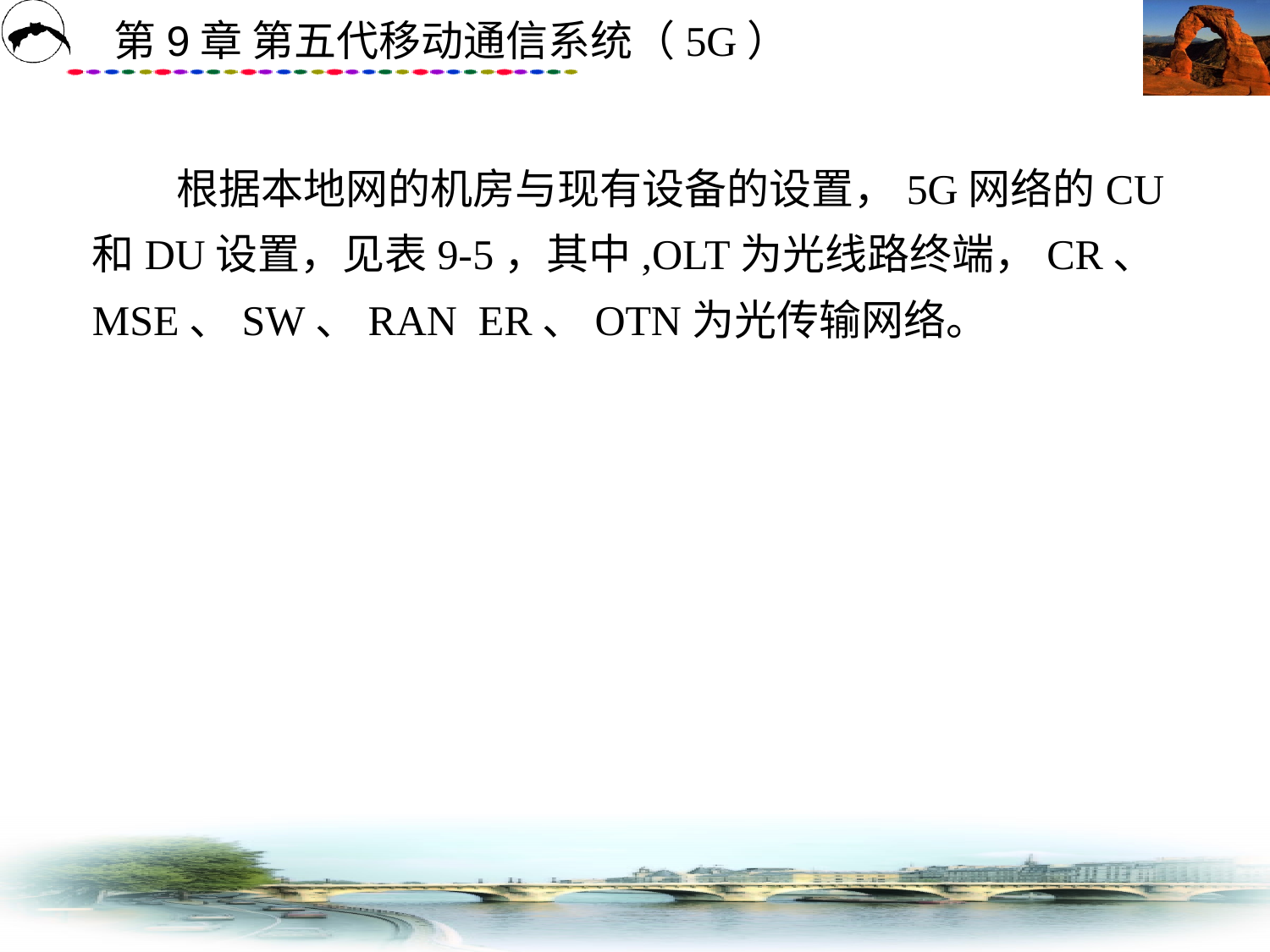

# 根据本地网的机房与现有设备的设置，5G网络的CU和DU设置，见表9-5，其中,OLT为光线路终端，CR、MSE、SW、RAN  ER、OTN为光传输网络。